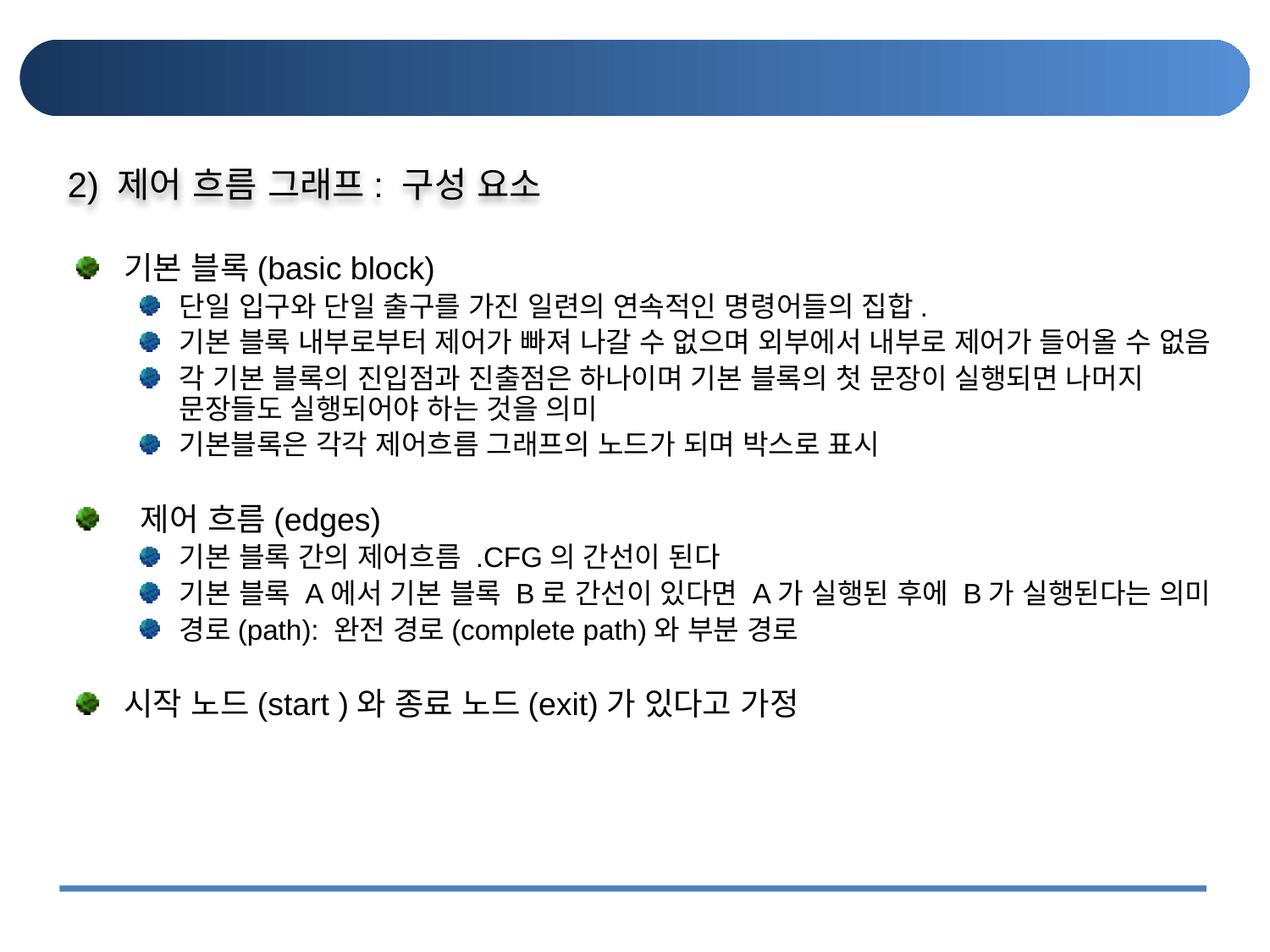

#
2) 제어 흐름 그래프: 구성 요소
기본 블록(basic block)
단일 입구와 단일 출구를 가진 일련의 연속적인 명령어들의 집합.
기본 블록 내부로부터 제어가 빠져 나갈 수 없으며 외부에서 내부로 제어가 들어올 수 없음
각 기본 블록의 진입점과 진출점은 하나이며 기본 블록의 첫 문장이 실행되면 나머지 문장들도 실행되어야 하는 것을 의미
기본블록은 각각 제어흐름 그래프의 노드가 되며 박스로 표시

 제어 흐름(edges)
기본 블록 간의 제어흐름 .CFG의 간선이 된다
기본 블록 A에서 기본 블록 B로 간선이 있다면 A가 실행된 후에 B가 실행된다는 의미
경로(path): 완전 경로(complete path)와 부분 경로

시작 노드(start )와 종료 노드(exit)가 있다고 가정